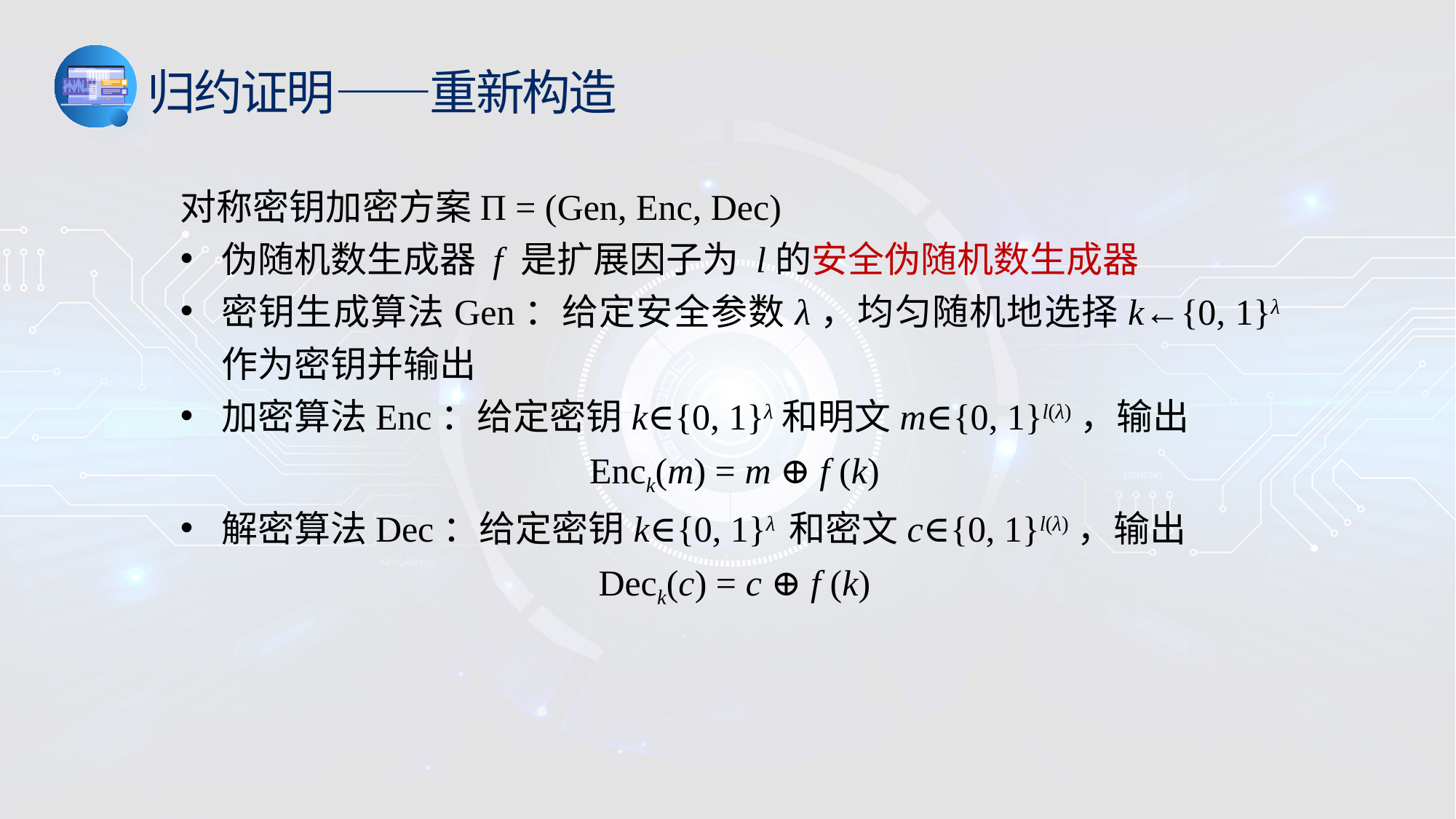

归约证明——重新构造

对称密钥加密方案Π = (Gen, Enc, Dec)
伪随机数生成器 f 是扩展因子为 l的安全伪随机数生成器
密钥生成算法Gen：给定安全参数λ，均匀随机地选择k←{0, 1}λ作为密钥并输出
加密算法Enc：给定密钥k∈{0, 1}λ和明文m∈{0, 1}l(λ)，输出
Enck(m) = m ⊕ f (k)
解密算法Dec：给定密钥k∈{0, 1}λ 和密文c∈{0, 1}l(λ)，输出
Deck(c) = c ⊕ f (k)